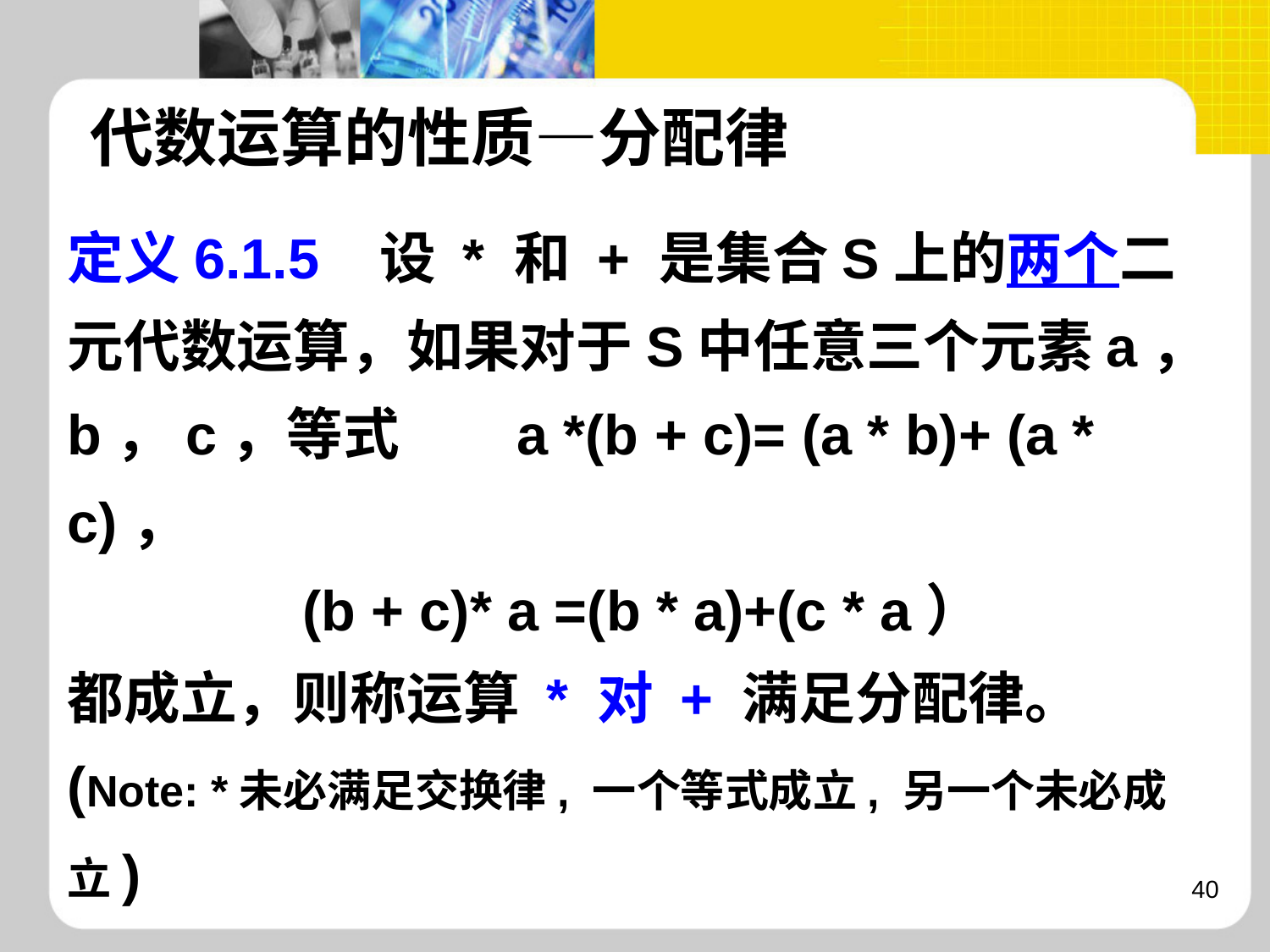

代数运算的性质—分配律
定义6.1.5   设 * 和 + 是集合S上的两个二元代数运算，如果对于S中任意三个元素a，b，c，等式        a *(b + c)= (a * b)+ (a * c)，
               (b + c)* a =(b * a)+(c * a）
都成立，则称运算 * 对 + 满足分配律。
(Note: *未必满足交换律, 一个等式成立, 另一个未必成立)

40